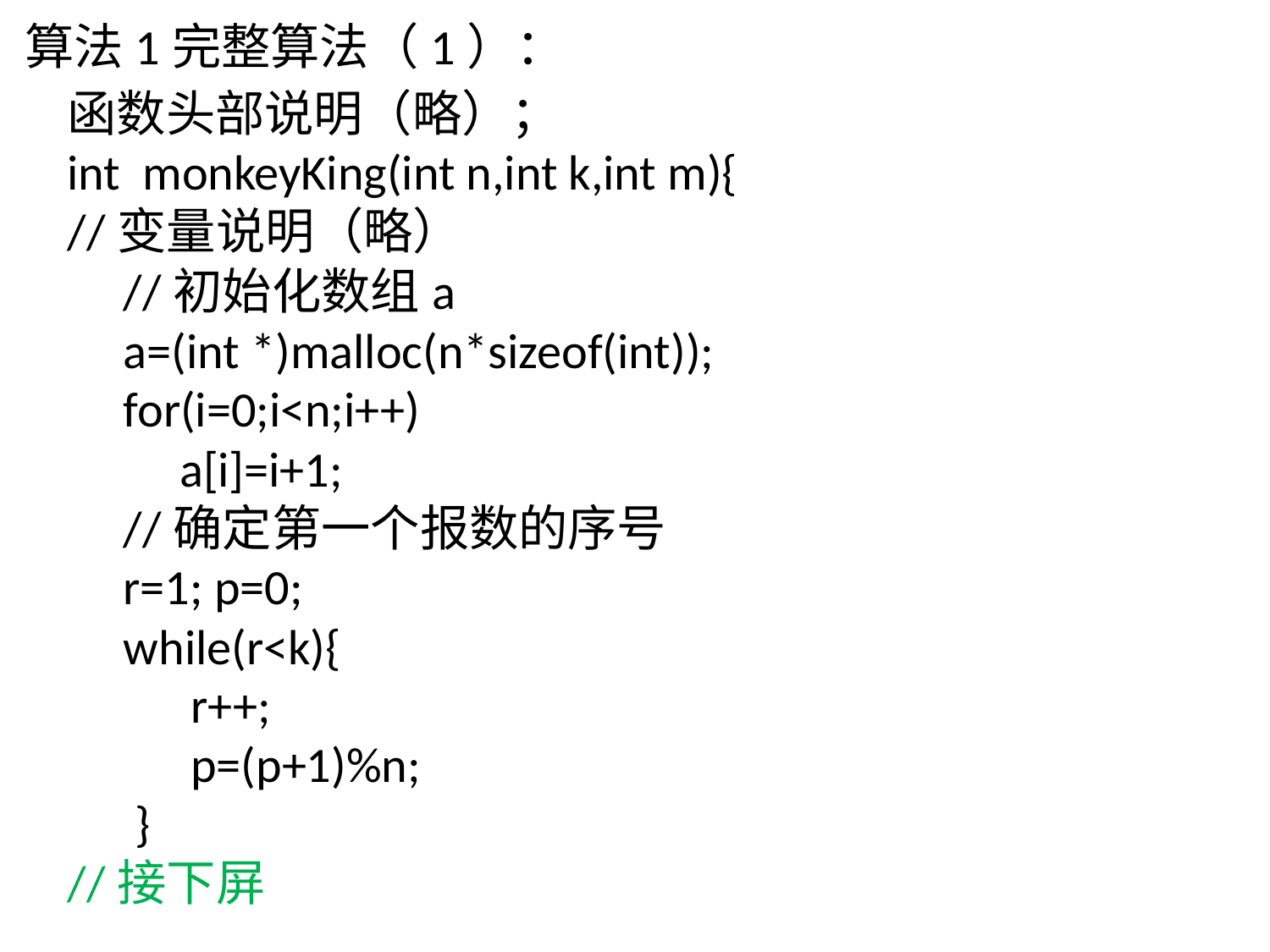

# 算法1完整算法（1）：
函数头部说明（略）；
int  monkeyKing(int n,int k,int m){
//变量说明（略）
     //初始化数组a
     a=(int *)malloc(n*sizeof(int));
     for(i=0;i<n;i++)
          a[i]=i+1;
     //确定第一个报数的序号
     r=1; p=0;
     while(r<k){
           r++;
           p=(p+1)%n;
      }
//接下屏